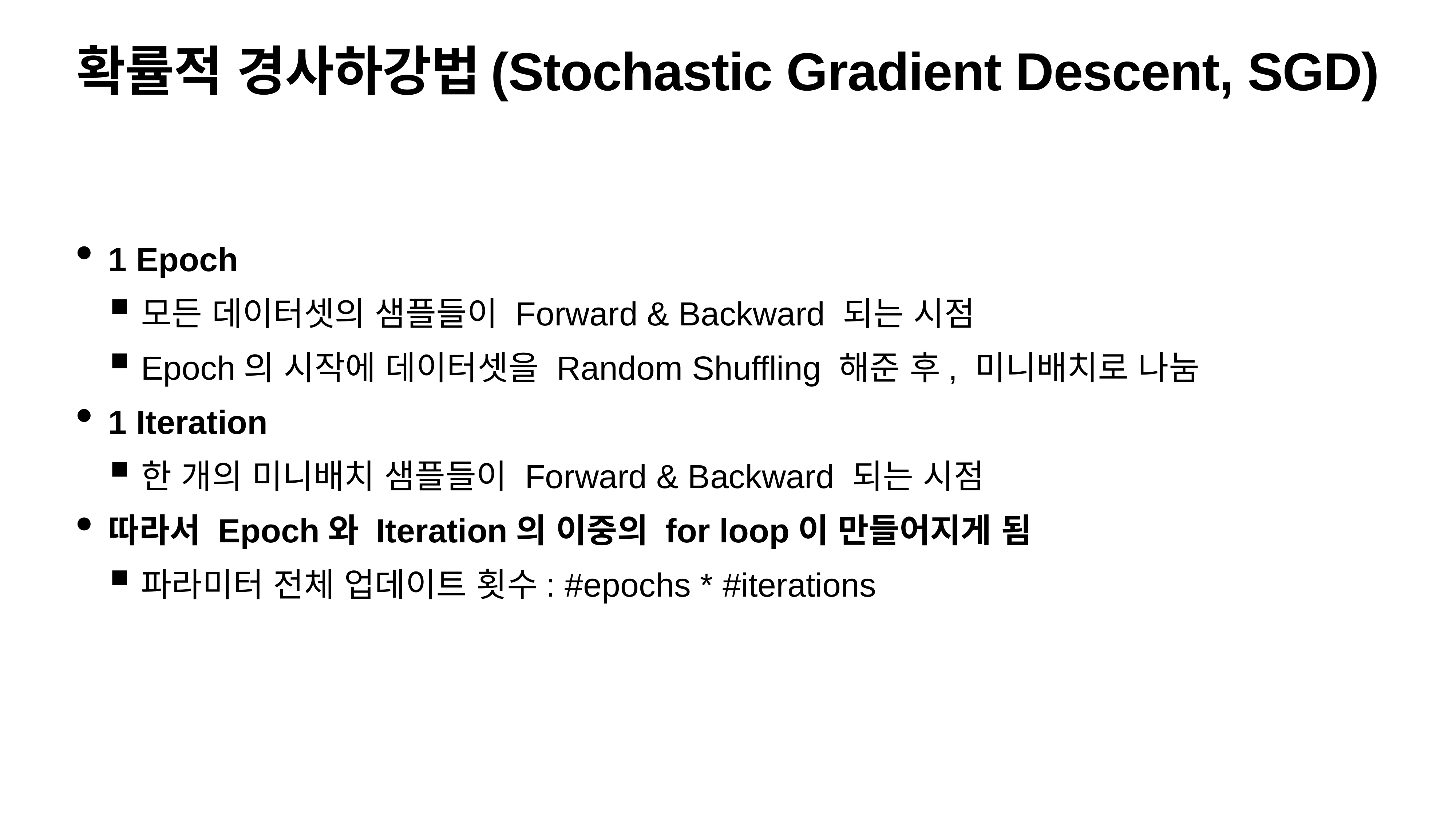

# 확률적 경사하강법(Stochastic Gradient Descent, SGD)
1 Epoch
모든 데이터셋의 샘플들이 Forward & Backward 되는 시점
Epoch의 시작에 데이터셋을 Random Shuffling 해준 후, 미니배치로 나눔
1 Iteration
한 개의 미니배치 샘플들이 Forward & Backward 되는 시점
따라서 Epoch와 Iteration의 이중의 for loop이 만들어지게 됨
파라미터 전체 업데이트 횟수: #epochs * #iterations